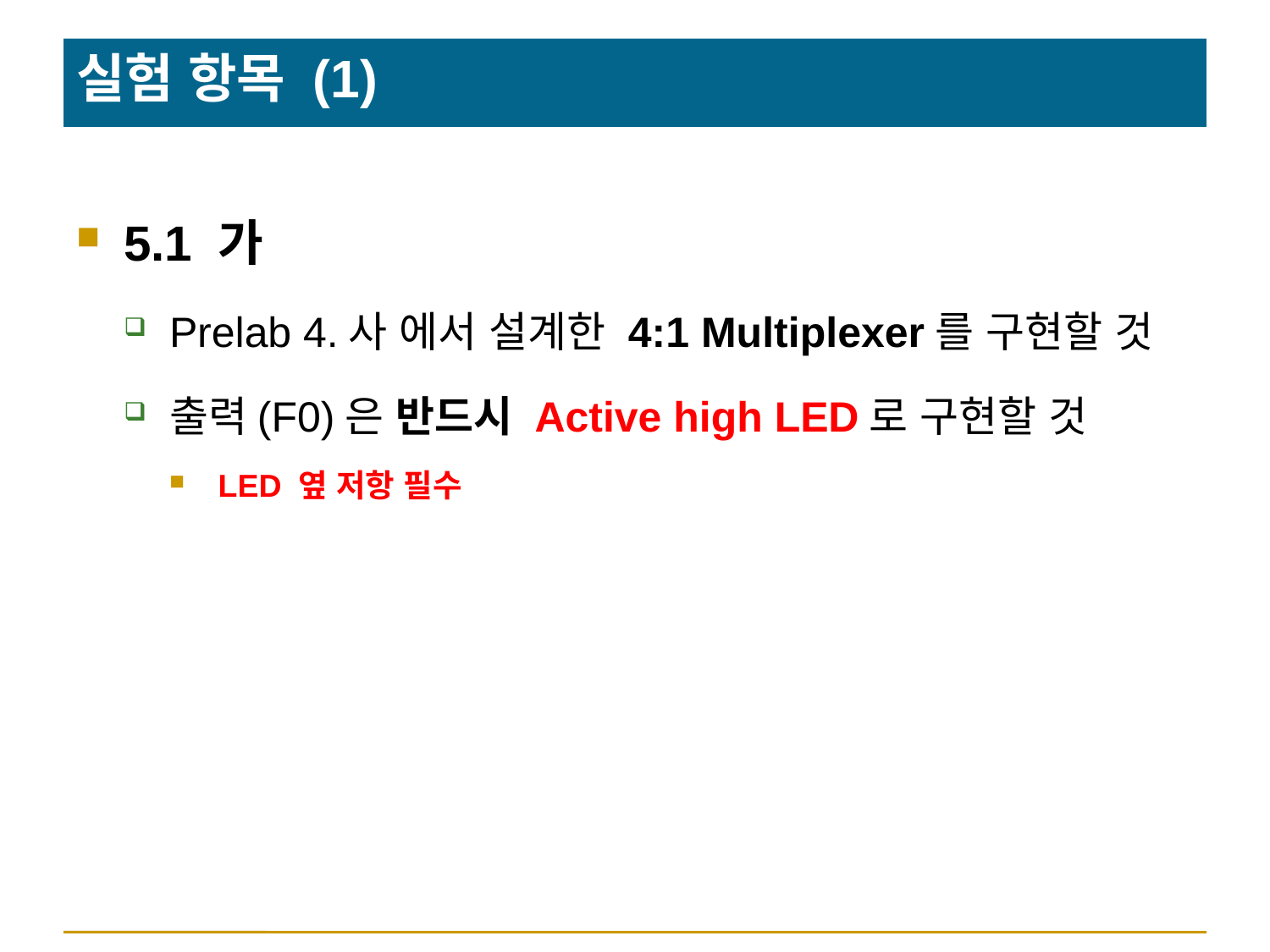

# 실험 항목 (1)
5.1 가
Prelab 4.사 에서 설계한 4:1 Multiplexer를 구현할 것
출력(F0)은 반드시 Active high LED로 구현할 것
LED 옆 저항 필수